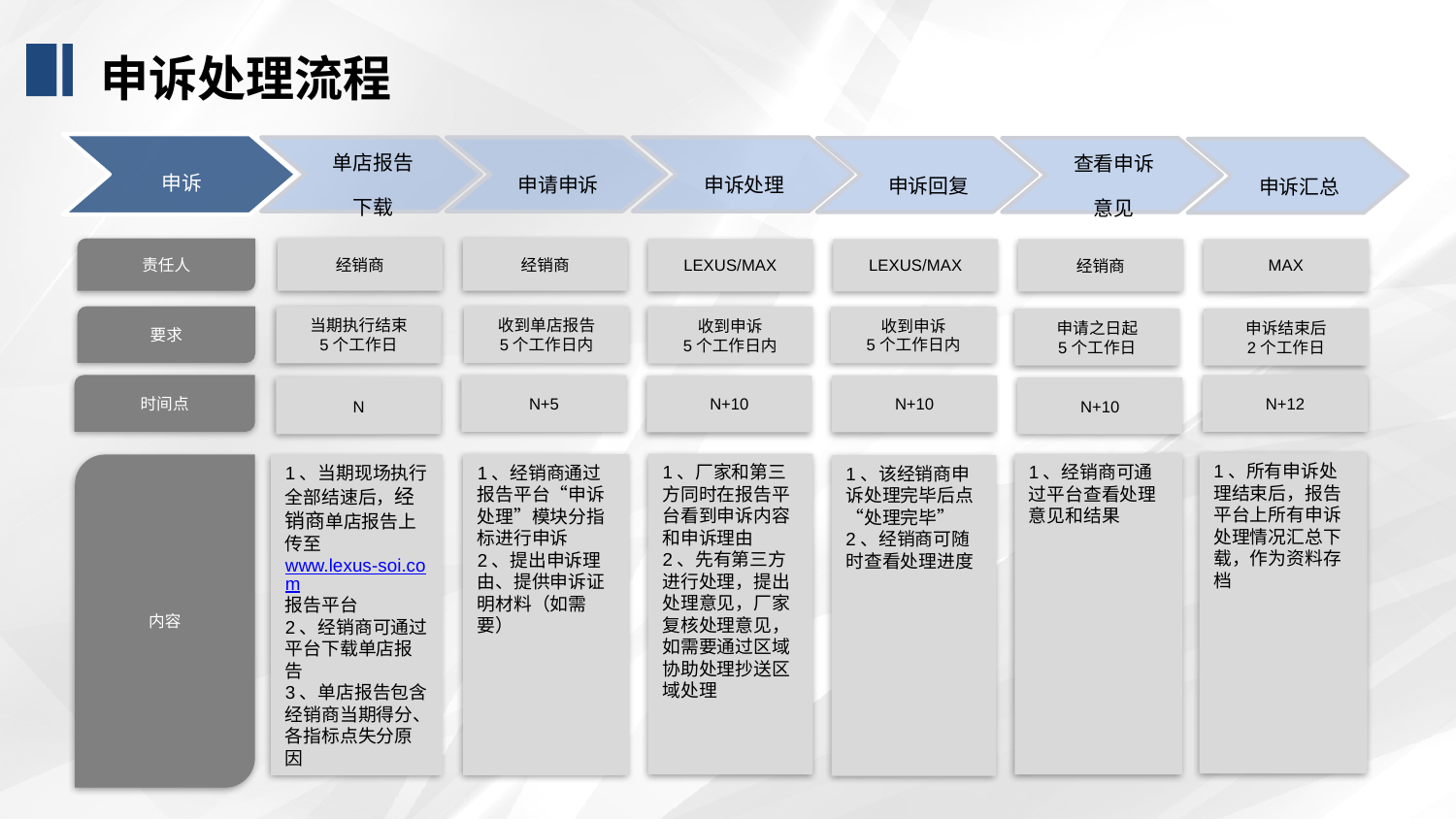

# 申诉处理流程
申诉
单店报告下载
申请申诉
申诉处理
申诉回复
查看申诉意见
申诉汇总
责任人
经销商
经销商
LEXUS/MAX
LEXUS/MAX
MAX
经销商
要求
收到单店报告
5个工作日内
当期执行结束
5个工作日
收到申诉
5个工作日内
收到申诉
5个工作日内
申请之日起
5个工作日
申诉结束后
2个工作日
N+12
时间点
N+5
N+10
N+10
N
N+10
1、所有申诉处理结束后，报告平台上所有申诉处理情况汇总下载，作为资料存档

1、厂家和第三方同时在报告平台看到申诉内容和申诉理由
2、先有第三方进行处理，提出处理意见，厂家复核处理意见，如需要通过区域协助处理抄送区域处理
1、经销商可通过平台查看处理意见和结果

1、经销商通过报告平台“申诉处理”模块分指标进行申诉
2、提出申诉理由、提供申诉证明材料（如需要）
内容
1、当期现场执行全部结速后，经销商单店报告上传至www.lexus-soi.com报告平台
2、经销商可通过平台下载单店报告
3、单店报告包含经销商当期得分、各指标点失分原因
1、该经销商申诉处理完毕后点“处理完毕”
2、经销商可随时查看处理进度